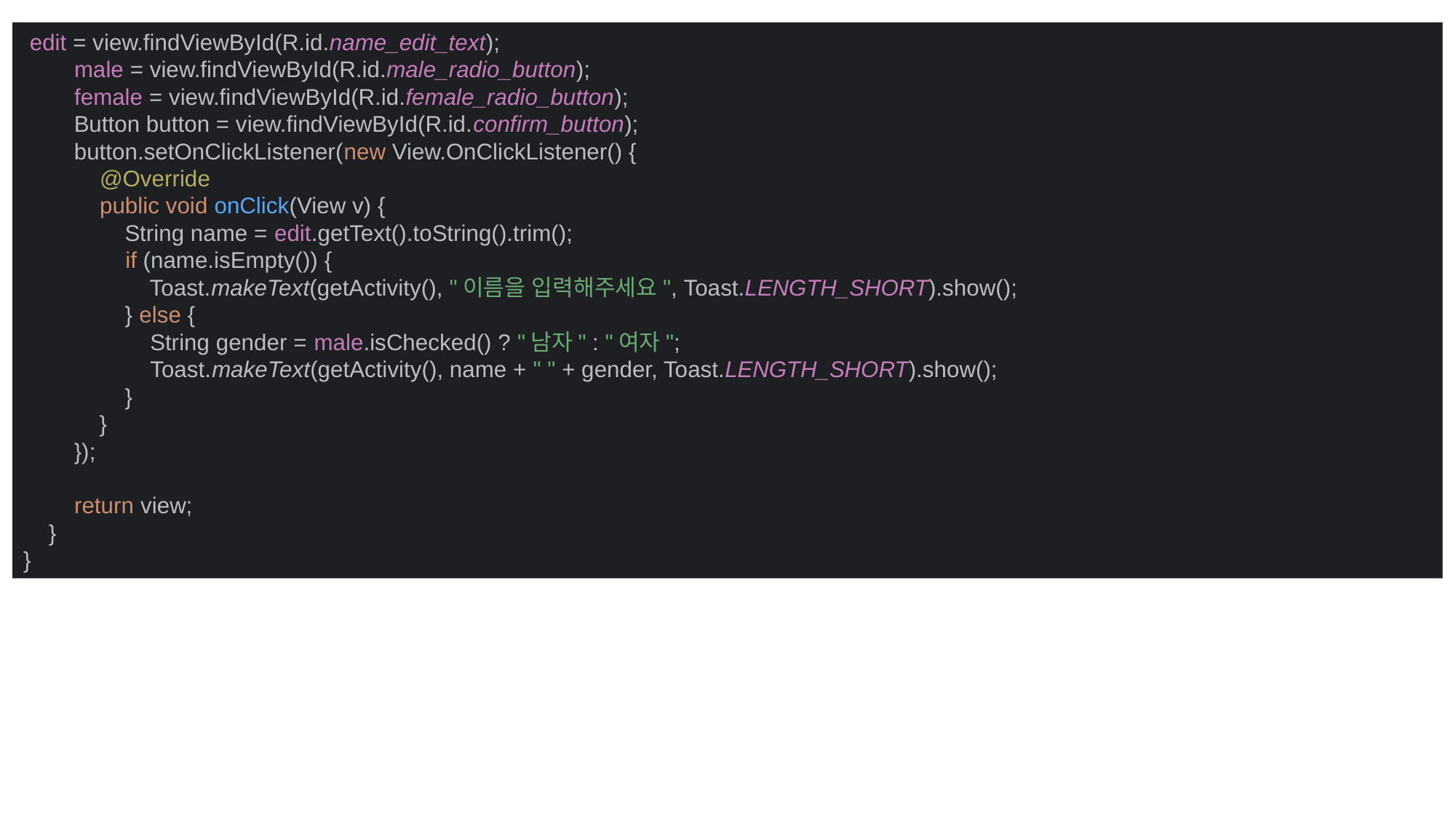

edit = view.findViewById(R.id.name_edit_text);
        male = view.findViewById(R.id.male_radio_button);
        female = view.findViewById(R.id.female_radio_button);
        Button button = view.findViewById(R.id.confirm_button);
        button.setOnClickListener(new View.OnClickListener() {
            @Override
            public void onClick(View v) {
                String name = edit.getText().toString().trim();
                if (name.isEmpty()) {
                    Toast.makeText(getActivity(), "이름을 입력해주세요", Toast.LENGTH_SHORT).show();
                } else {
                    String gender = male.isChecked() ? "남자" : "여자";
                    Toast.makeText(getActivity(), name + " " + gender, Toast.LENGTH_SHORT).show();
                }
            }
        });
        return view;
    }
}